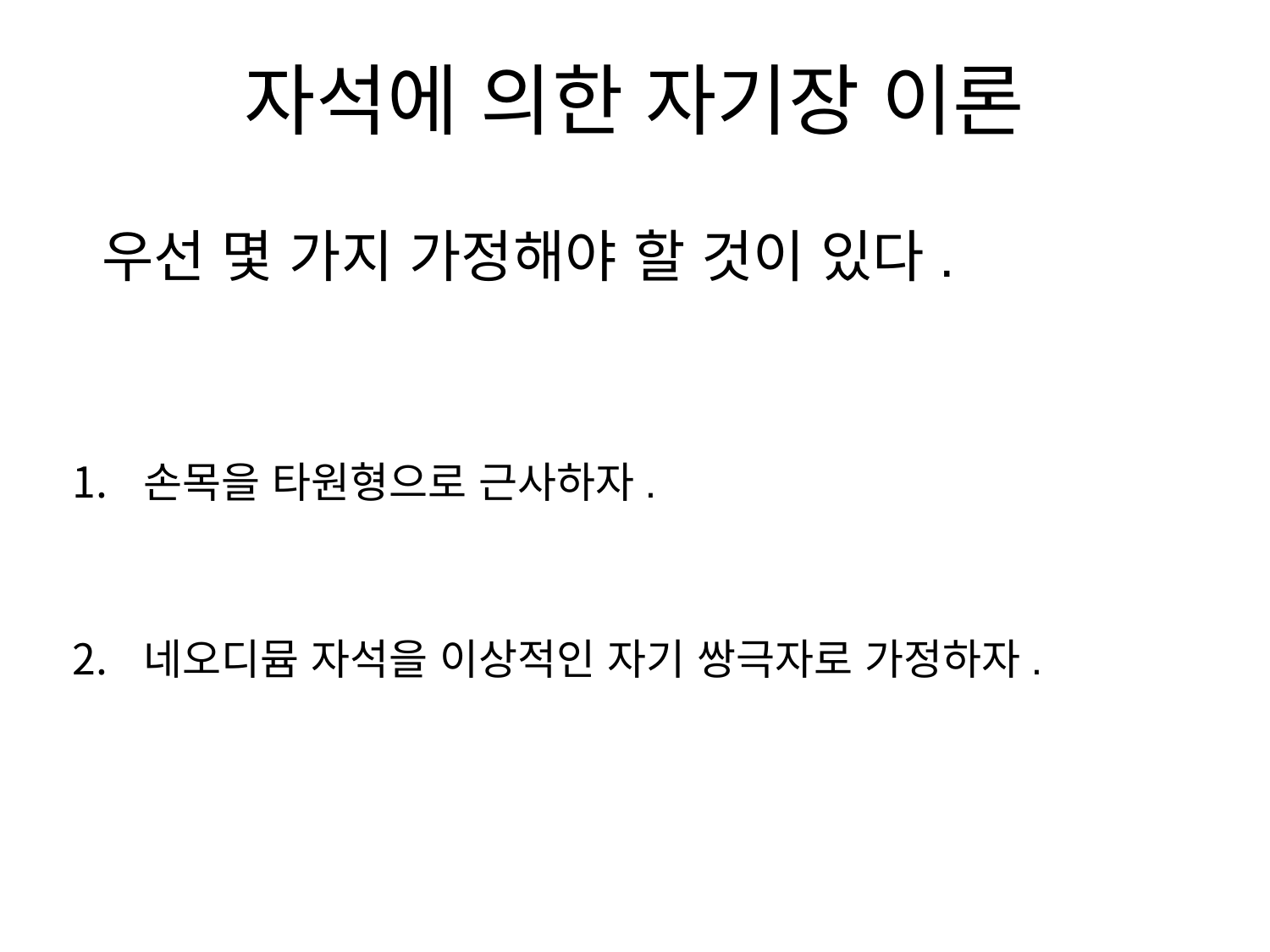

# 자석에 의한 자기장 이론
 우선 몇 가지 가정해야 할 것이 있다.

손목을 타원형으로 근사하자.

네오디뮴 자석을 이상적인 자기 쌍극자로 가정하자.